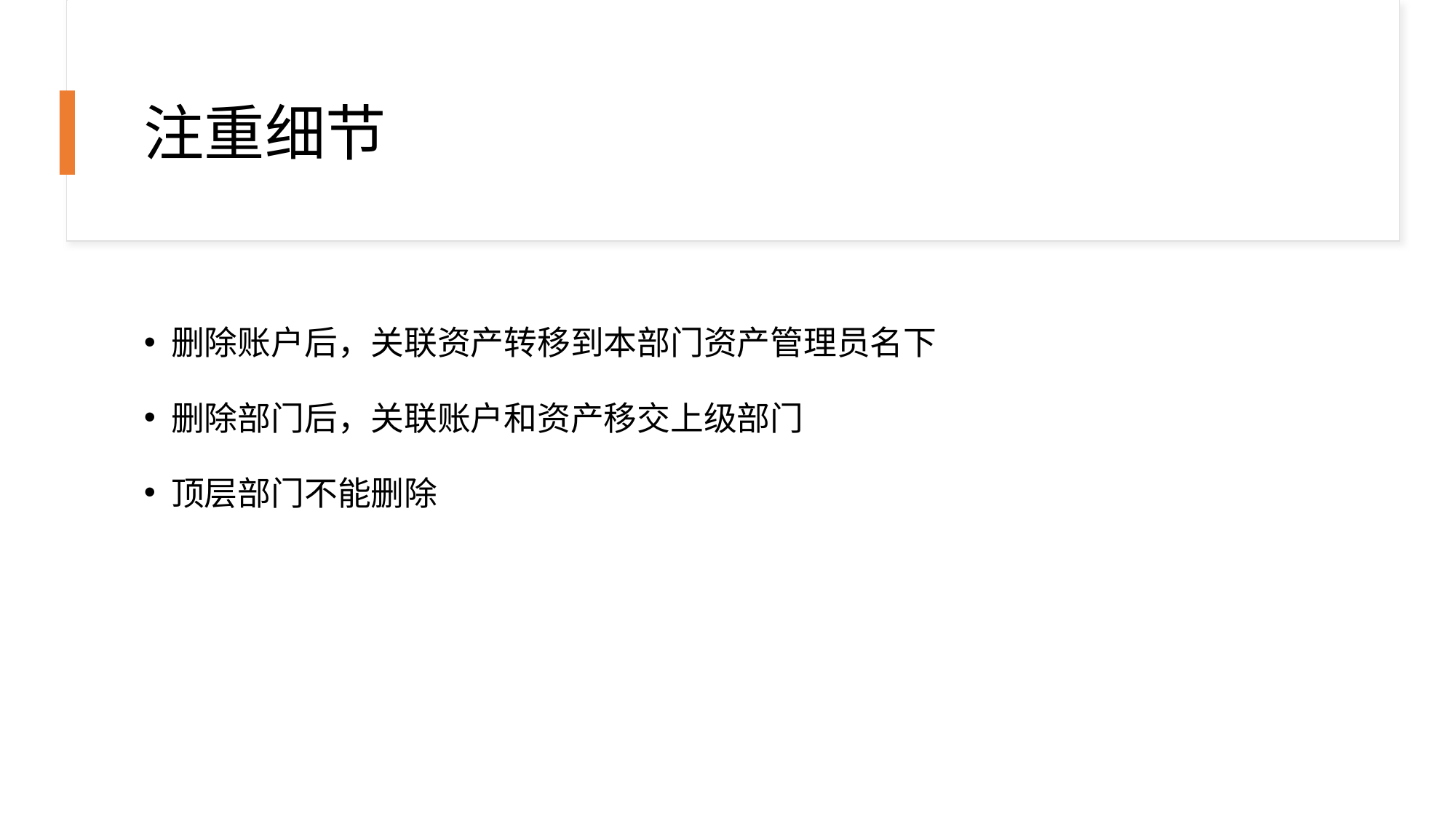

# 注重细节

删除账户后，关联资产转移到本部门资产管理员名下
删除部门后，关联账户和资产移交上级部门
顶层部门不能删除